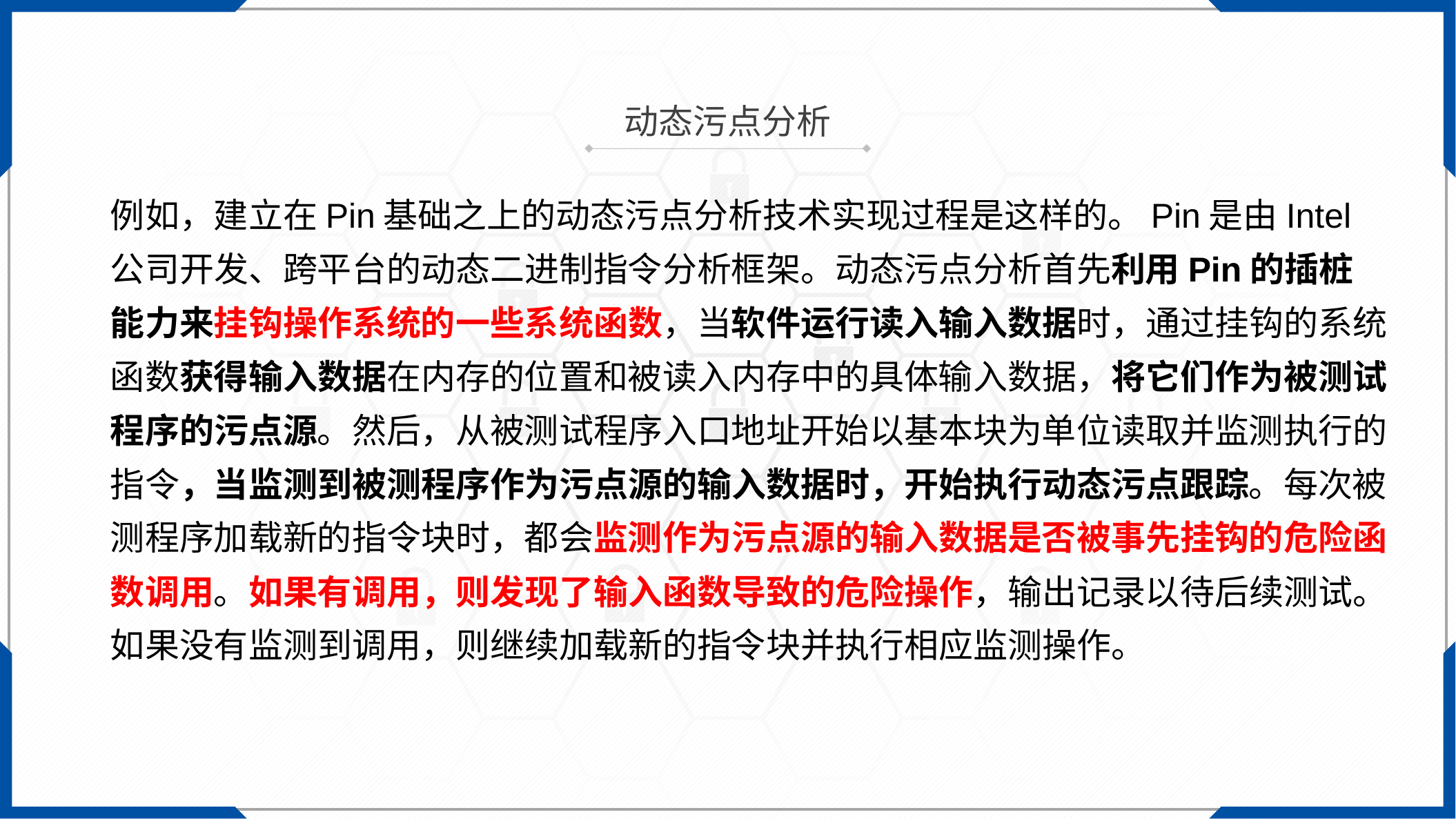

动态污点分析
例如，建立在Pin基础之上的动态污点分析技术实现过程是这样的。Pin是由Intel公司开发、跨平台的动态二进制指令分析框架。动态污点分析首先利用Pin的插桩能力来挂钩操作系统的一些系统函数，当软件运行读入输入数据时，通过挂钩的系统函数获得输入数据在内存的位置和被读入内存中的具体输入数据，将它们作为被测试程序的污点源。然后，从被测试程序入口地址开始以基本块为单位读取并监测执行的指令，当监测到被测程序作为污点源的输入数据时，开始执行动态污点跟踪。每次被测程序加载新的指令块时，都会监测作为污点源的输入数据是否被事先挂钩的危险函数调用。如果有调用，则发现了输入函数导致的危险操作，输出记录以待后续测试。如果没有监测到调用，则继续加载新的指令块并执行相应监测操作。